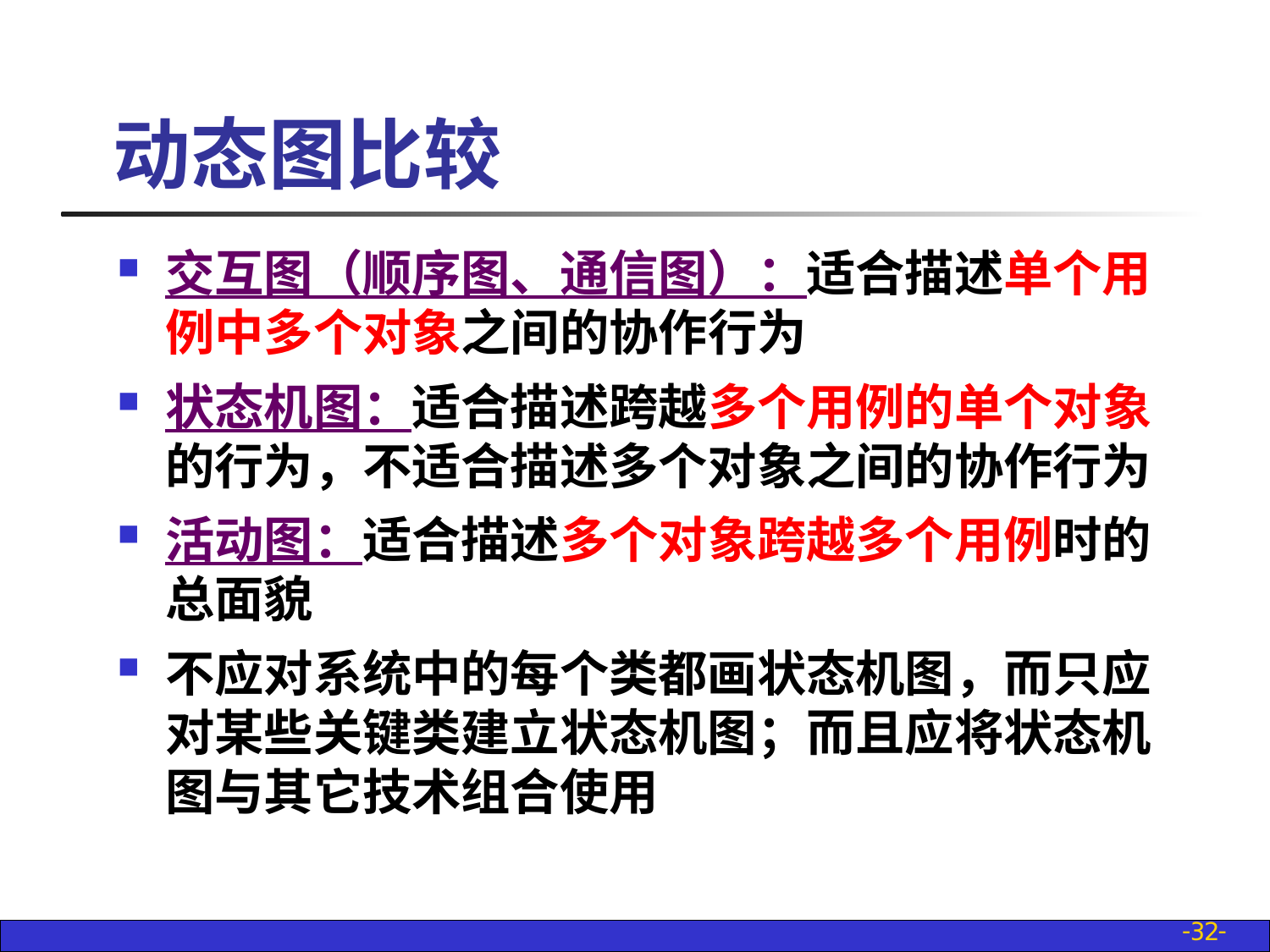

# 动态图比较
交互图（顺序图、通信图）：适合描述单个用例中多个对象之间的协作行为
状态机图：适合描述跨越多个用例的单个对象的行为，不适合描述多个对象之间的协作行为
活动图：适合描述多个对象跨越多个用例时的总面貌
不应对系统中的每个类都画状态机图，而只应对某些关键类建立状态机图；而且应将状态机图与其它技术组合使用
-32-